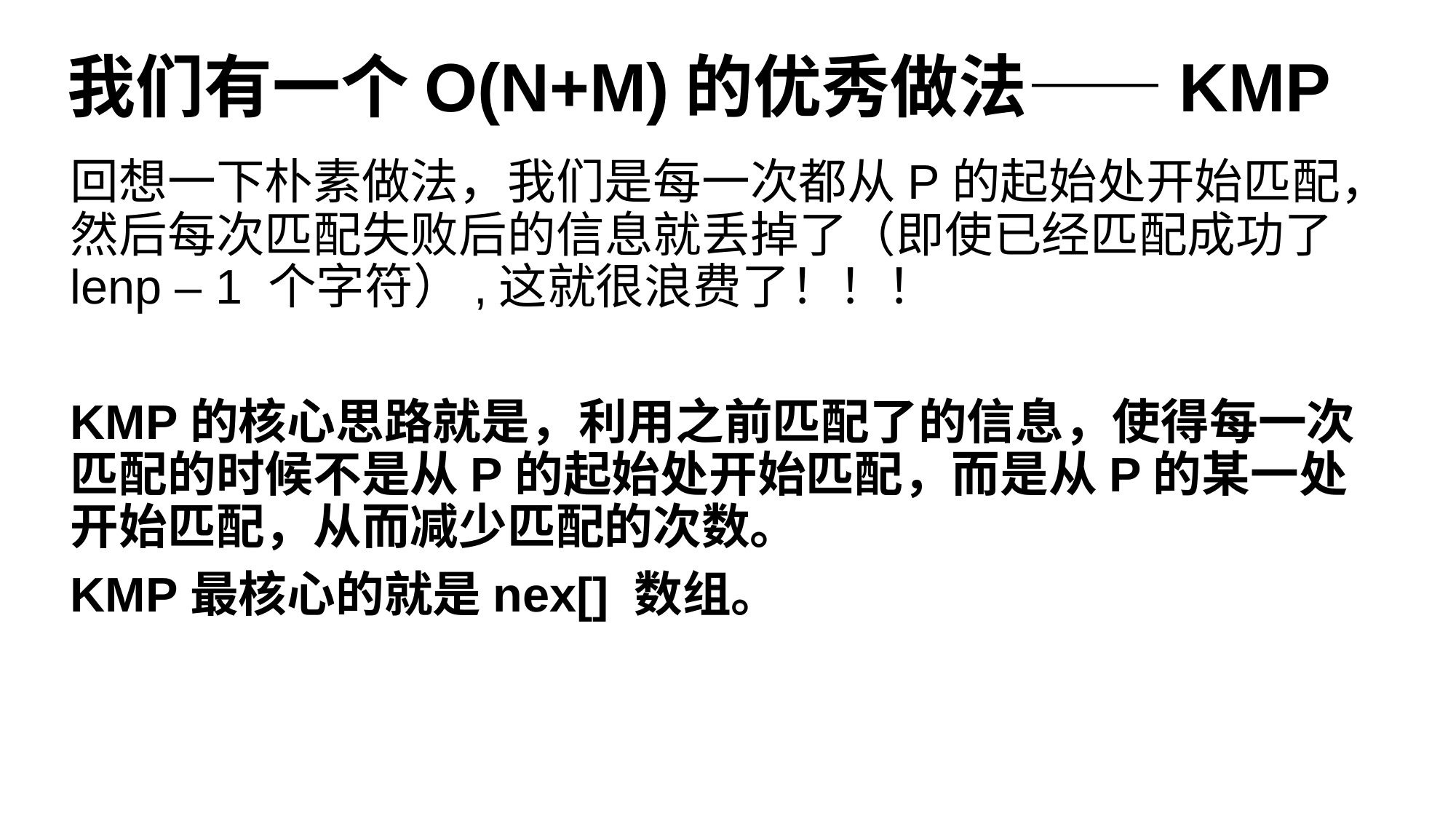

# 我们有一个O(N+M)的优秀做法——KMP
回想一下朴素做法，我们是每一次都从P的起始处开始匹配，然后每次匹配失败后的信息就丢掉了（即使已经匹配成功了lenp – 1 个字符）,这就很浪费了！！！

KMP的核心思路就是，利用之前匹配了的信息，使得每一次匹配的时候不是从P的起始处开始匹配，而是从P的某一处开始匹配，从而减少匹配的次数。
KMP最核心的就是nex[] 数组。